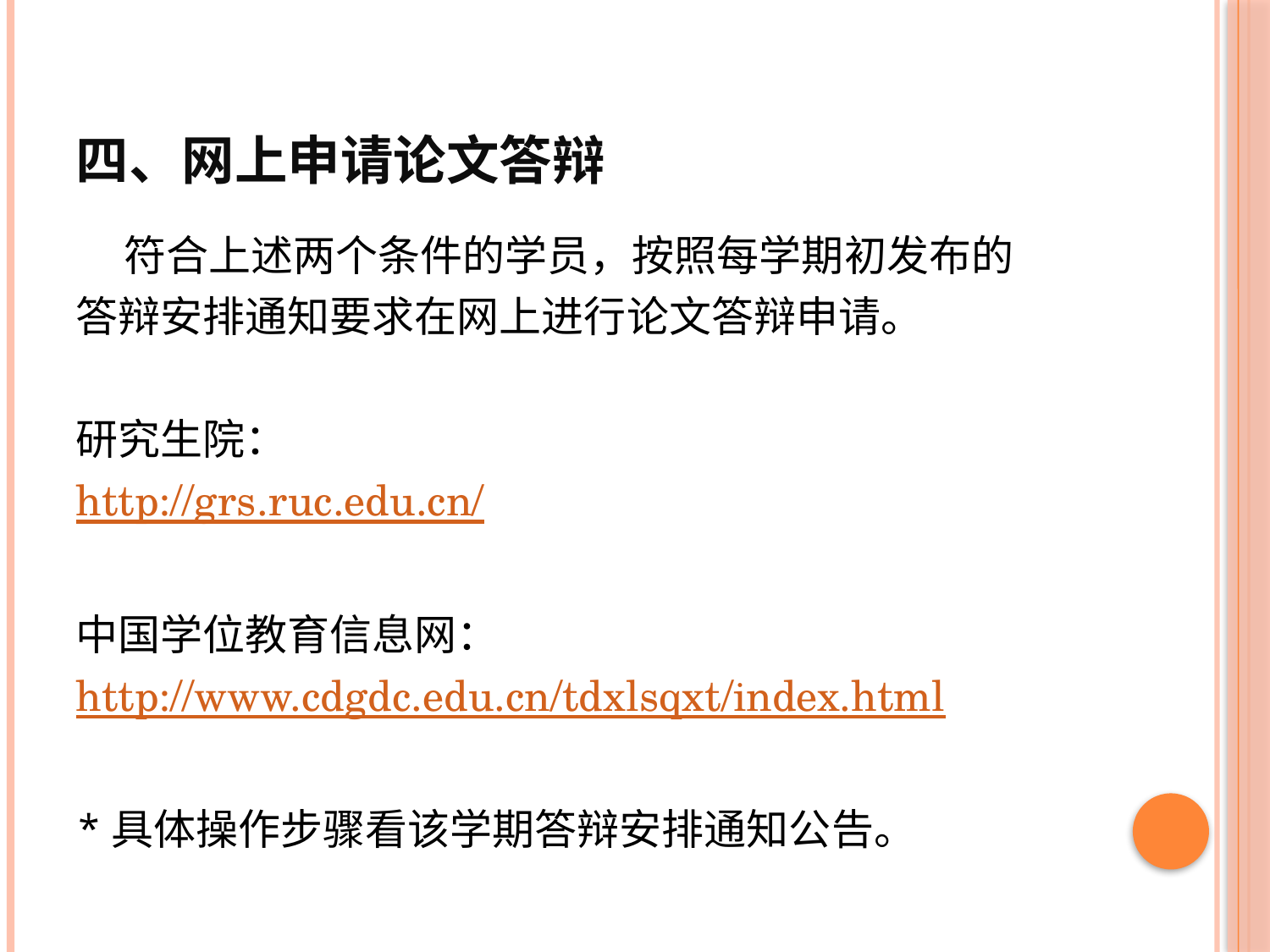

# 四、网上申请论文答辩
    符合上述两个条件的学员，按照每学期初发布的
答辩安排通知要求在网上进行论文答辩申请。

研究生院：
http://grs.ruc.edu.cn/

中国学位教育信息网：
http://www.cdgdc.edu.cn/tdxlsqxt/index.html

*具体操作步骤看该学期答辩安排通知公告。